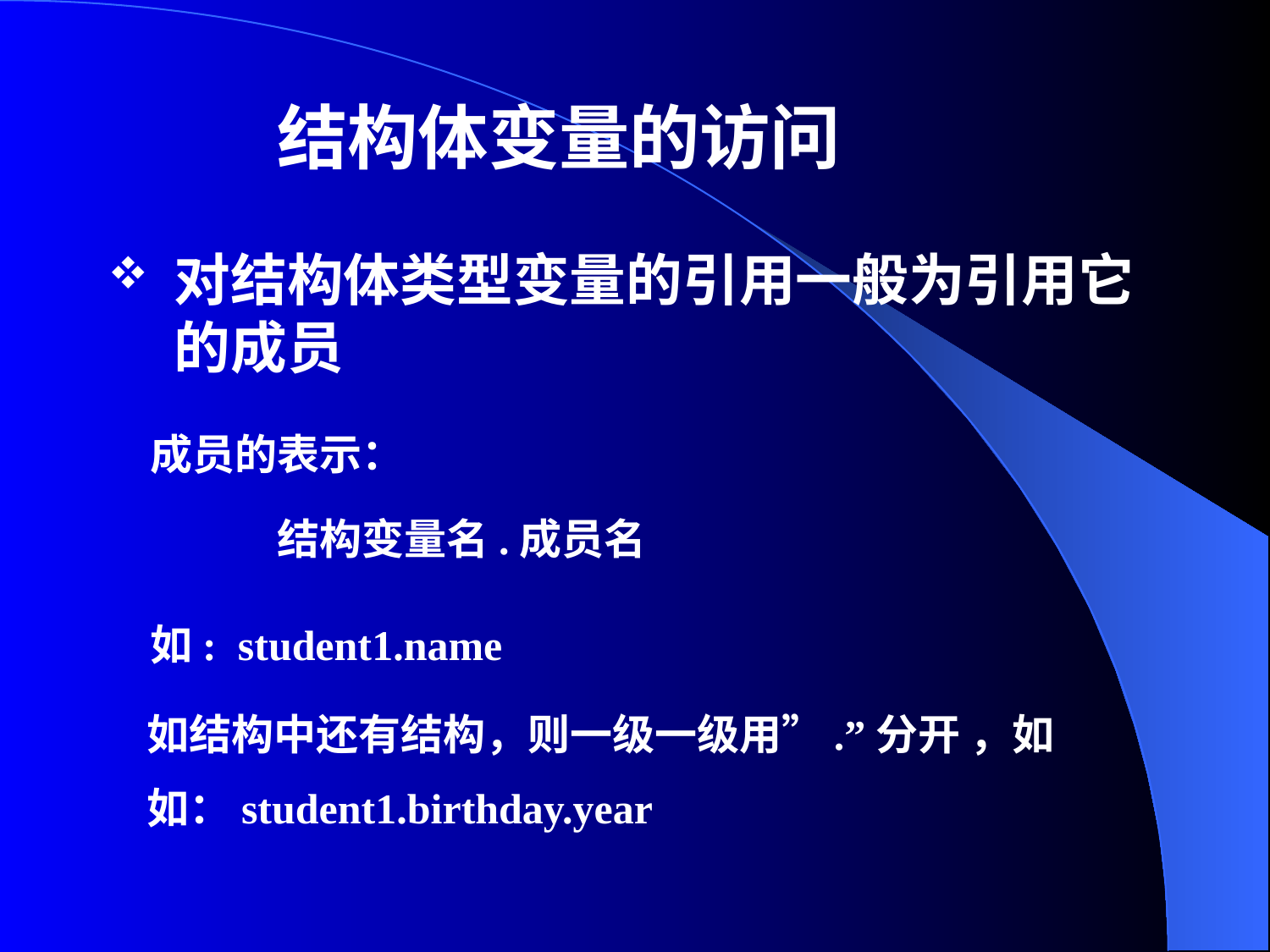

结构体变量的访问
对结构体类型变量的引用一般为引用它的成员

成员的表示：
结构变量名.成员名
如:  student1.name
如结构中还有结构，则一级一级用”.”分开 ，如
如：student1.birthday.year